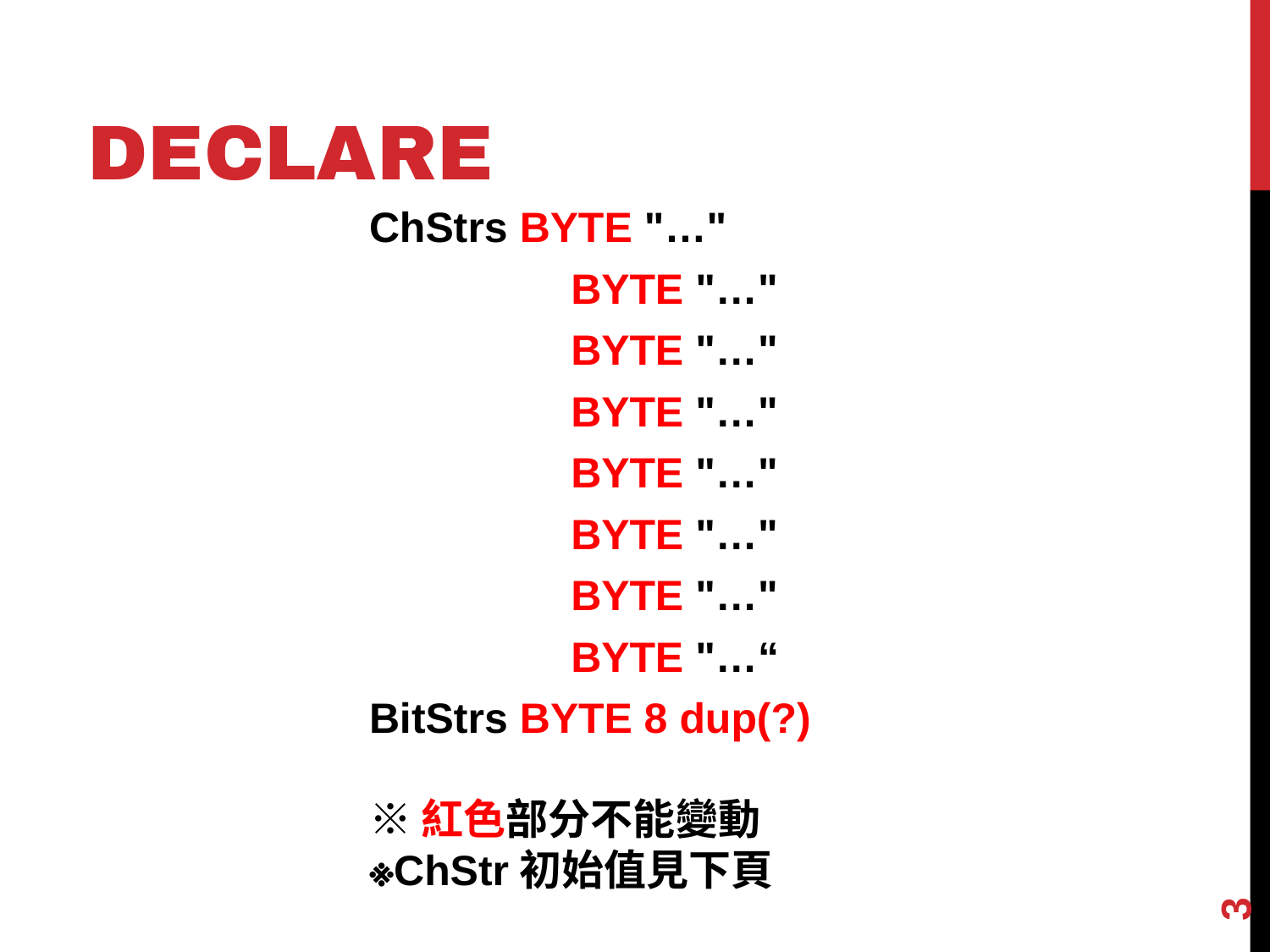

# DECLARE
ChStrs BYTE "…"
		   BYTE "…"
		   BYTE "…"
		   BYTE "…"
		   BYTE "…"
		   BYTE "…"
		   BYTE "…"
		   BYTE "…“
BitStrs BYTE 8 dup(?)

※紅色部分不能變動
※ChStr初始值見下頁
3